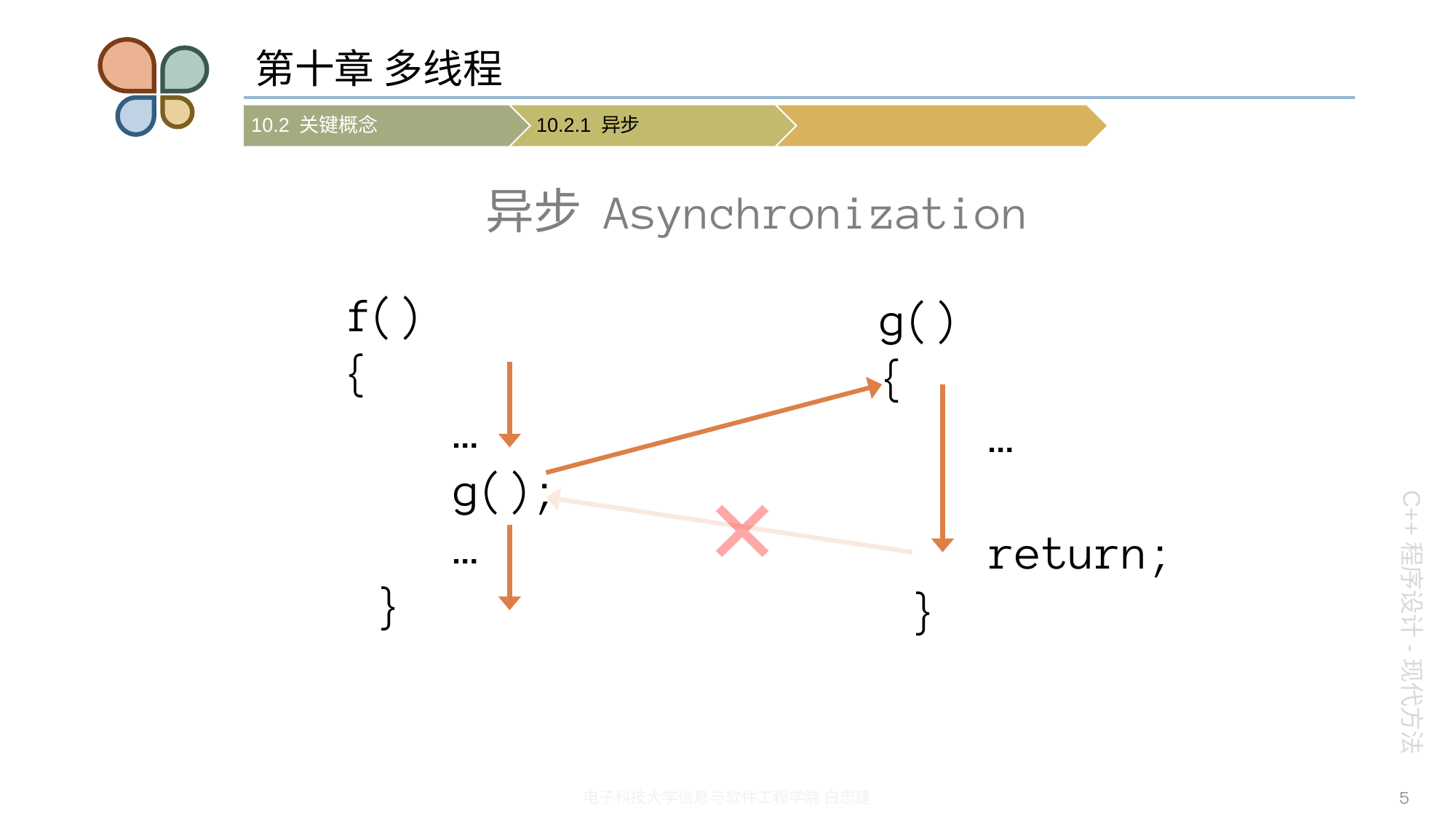

# 第十章 多线程
10.2 关键概念
10.2.1 异步

异步 Asynchronization
f()
{
	…
	g();
	…
}
g()
{
	…

	return;
}

5